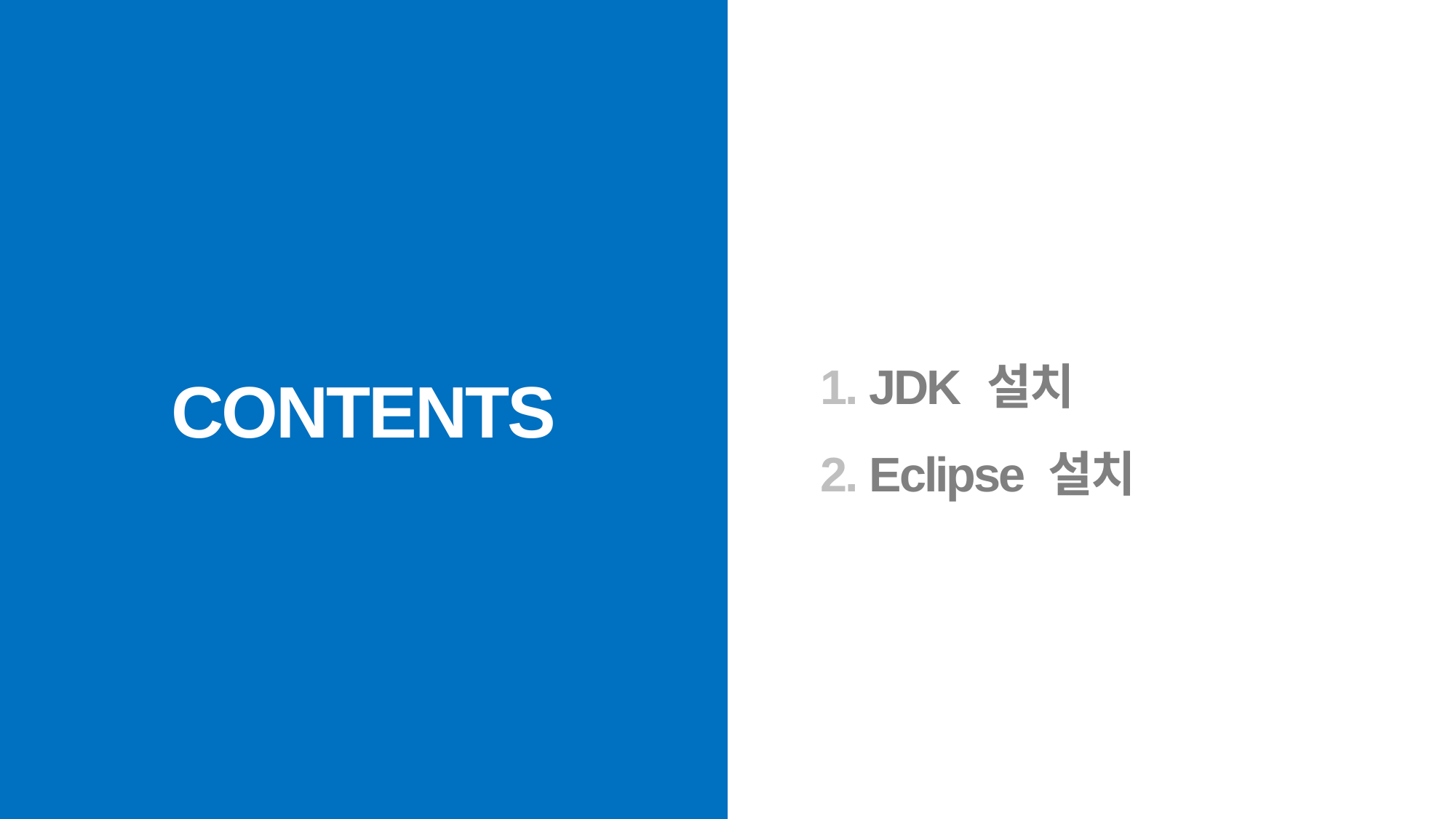

1. JDK 설치
2. Eclipse 설치
CONTENTS